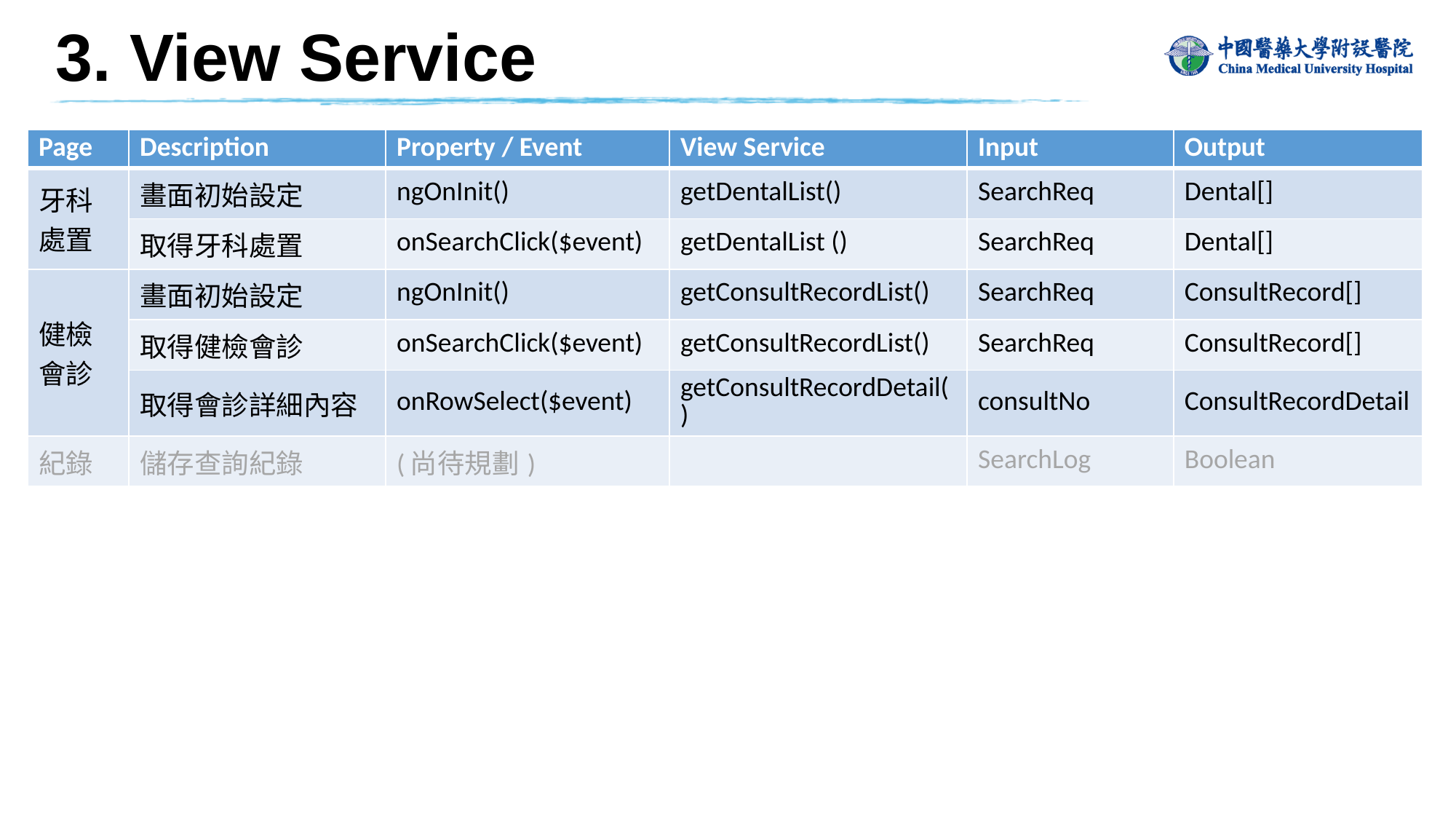

3. View Service
| Page | Description | Property / Event | View Service | Input | Output |
| --- | --- | --- | --- | --- | --- |
| 牙科處置 | 畫面初始設定 | ngOnInit() | getDentalList() | SearchReq | Dental[] |
|  | 取得牙科處置 | onSearchClick($event) | getDentalList () | SearchReq | Dental[] |
| 健檢會診 | 畫面初始設定 | ngOnInit() | getConsultRecordList() | SearchReq | ConsultRecord[] |
|  | 取得健檢會診 | onSearchClick($event) | getConsultRecordList() | SearchReq | ConsultRecord[] |
|  | 取得會診詳細內容 | onRowSelect($event) | getConsultRecordDetail() | consultNo | ConsultRecordDetail |
| 紀錄 | 儲存查詢紀錄 | (尚待規劃) |  | SearchLog | Boolean |